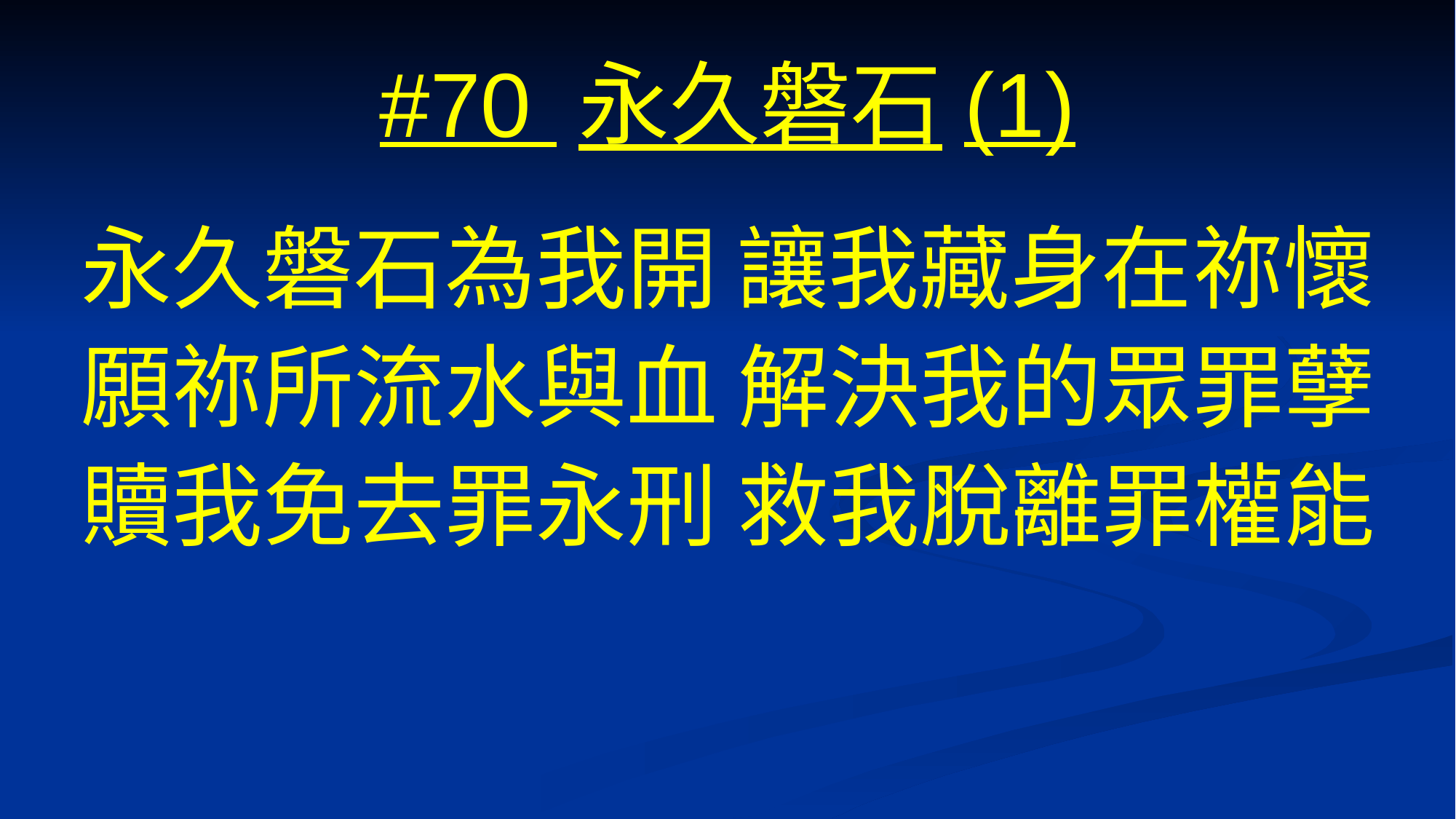

# #70 永久磐石(1)
永久磐石為我開 讓我藏身在祢懷
願祢所流水與血 解決我的眾罪孽
贖我免去罪永刑 救我脫離罪權能